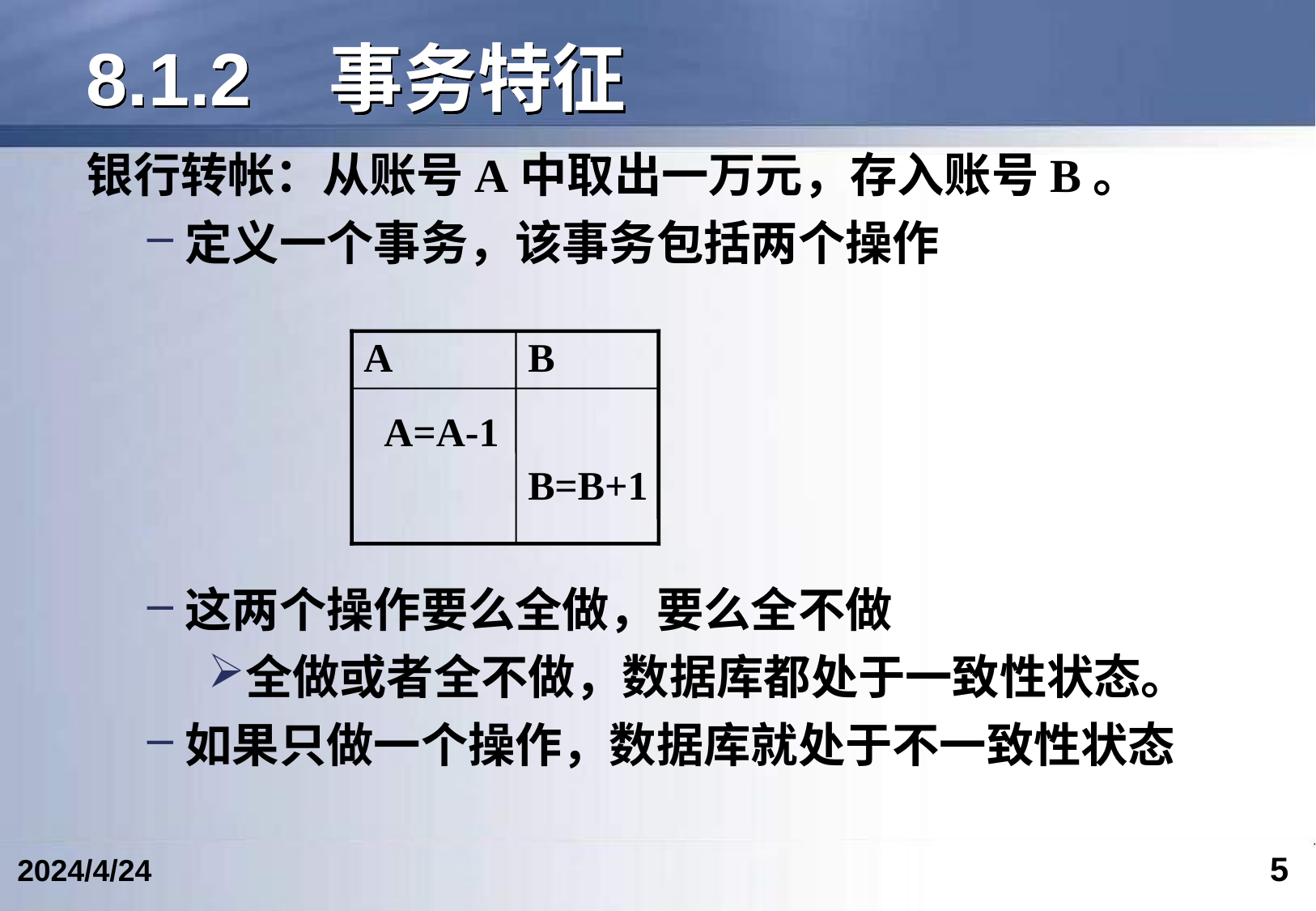

# 8.1.2	事务特征
银行转帐：从账号A中取出一万元，存入账号B。
定义一个事务，该事务包括两个操作

这两个操作要么全做，要么全不做
全做或者全不做，数据库都处于一致性状态。
如果只做一个操作，数据库就处于不一致性状态
A

B

  A=A-1

B=B+1

5
2024/4/24